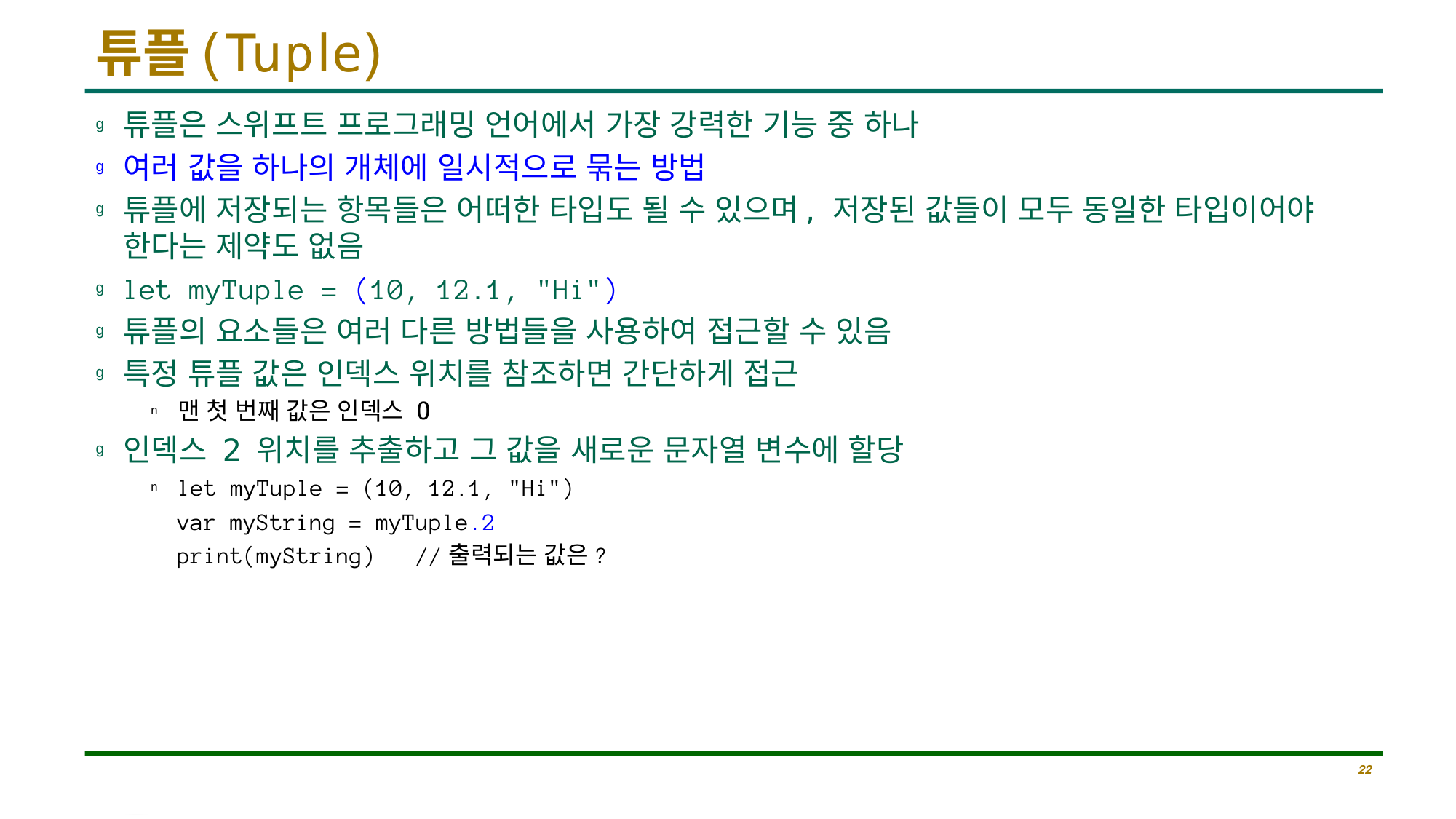

# 튜플(Tuple)
튜플은 스위프트 프로그래밍 언어에서 가장 강력한 기능 중 하나
여러 값을 하나의 개체에 일시적으로 묶는 방법
튜플에 저장되는 항목들은 어떠한 타입도 될 수 있으며, 저장된 값들이 모두 동일한 타입이어야 한다는 제약도 없음
let myTuple = (10, 12.1, "Hi")
튜플의 요소들은 여러 다른 방법들을 사용하여 접근할 수 있음
특정 튜플 값은 인덱스 위치를 참조하면 간단하게 접근
맨 첫 번째 값은 인덱스 0
인덱스 2 위치를 추출하고 그 값을 새로운 문자열 변수에 할당
let myTuple = (10, 12.1, "Hi")
  var myString = myTuple.2
  print(myString)   //출력되는 값은?